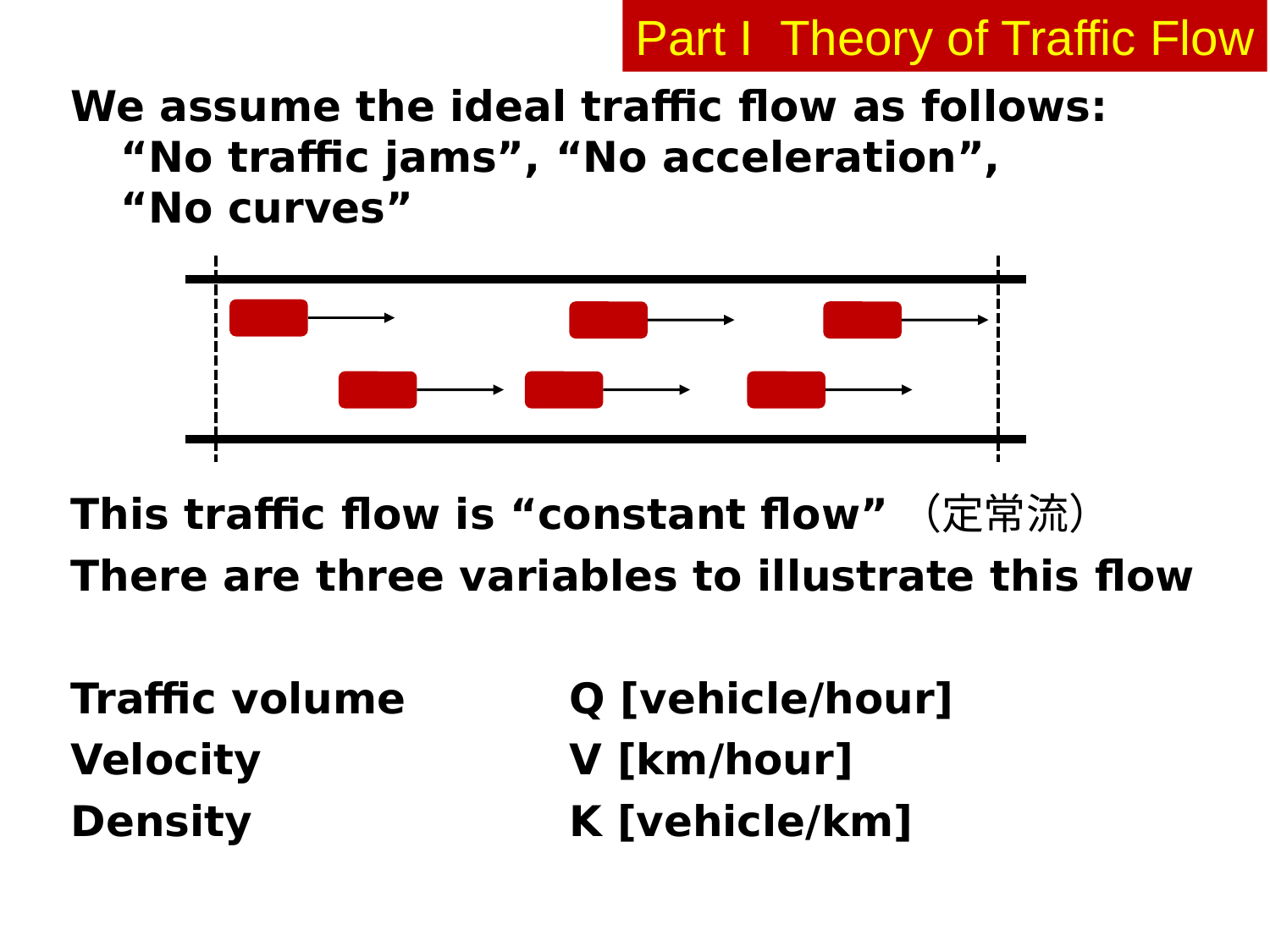

Part I  Theory of Traffic Flow
We assume the ideal traffic flow as follows:
“No traffic jams”, “No acceleration”,
“No curves”

This traffic flow is “constant flow”（定常流）
There are three variables to illustrate this flow

Traffic volume	Q [vehicle/hour]
Velocity	V [km/hour]
Density	K [vehicle/km]